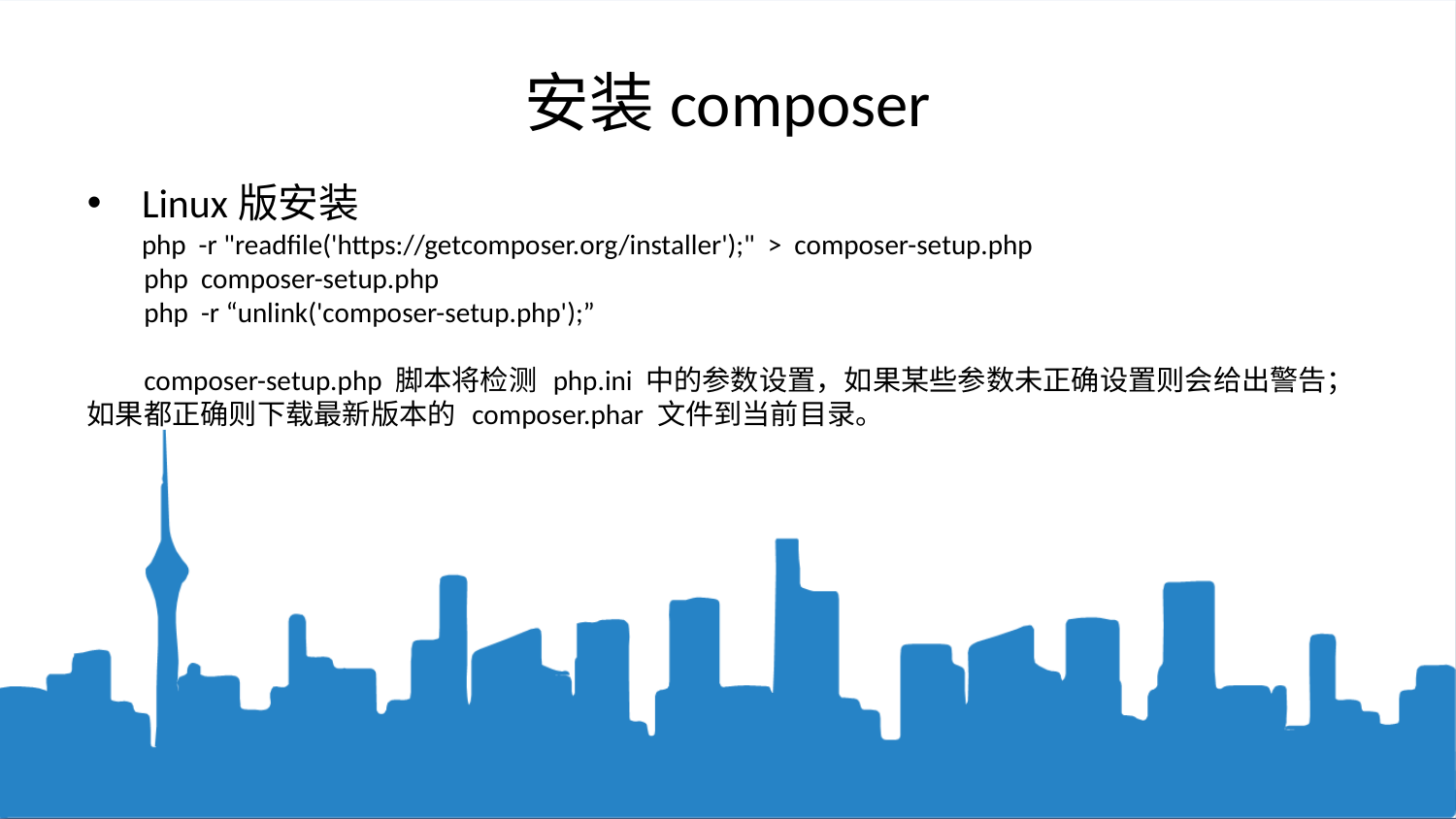

安装composer
Linux版安装
	php  -r "readfile('https://getcomposer.org/installer');"  >  composer-setup.php
         php  composer-setup.php
         php  -r “unlink('composer-setup.php');”

         composer-setup.php 脚本将检测 php.ini 中的参数设置，如果某些参数未正确设置则会给出警告；如果都正确则下载最新版本的 composer.phar 文件到当前目录。